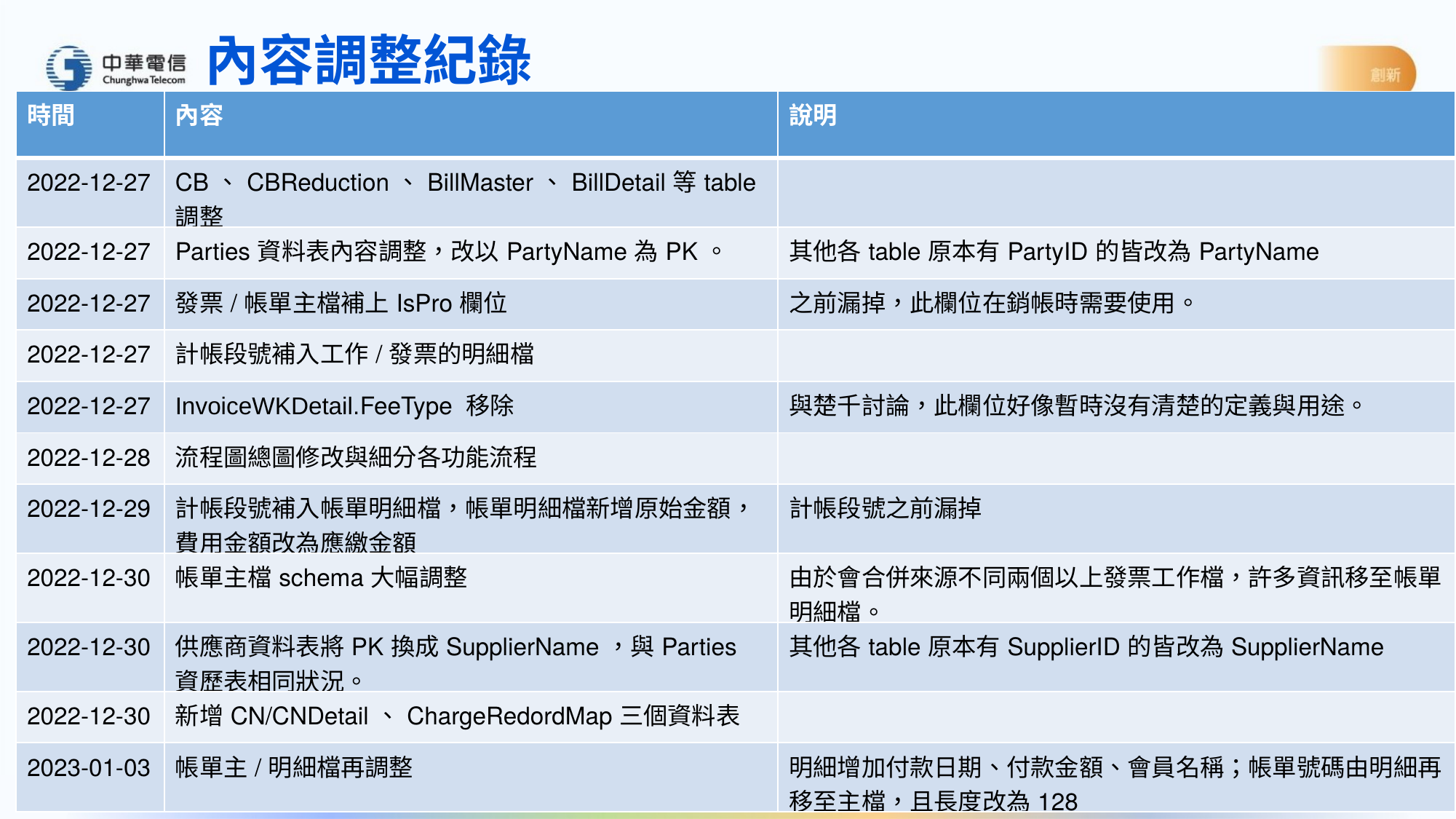

內容調整紀錄
| 時間 | 內容 | 說明 |
| --- | --- | --- |
| 2022-12-27 | CB、CBReduction、BillMaster、BillDetail等table調整 |  |
| 2022-12-27 | Parties資料表內容調整，改以PartyName為PK。 | 其他各table原本有PartyID的皆改為PartyName |
| 2022-12-27 | 發票/帳單主檔補上IsPro欄位 | 之前漏掉，此欄位在銷帳時需要使用。 |
| 2022-12-27 | 計帳段號補入工作/發票的明細檔 |  |
| 2022-12-27 | InvoiceWKDetail.FeeType 移除 | 與楚千討論，此欄位好像暫時沒有清楚的定義與用途。 |
| 2022-12-28 | 流程圖總圖修改與細分各功能流程 |  |
| 2022-12-29 | 計帳段號補入帳單明細檔，帳單明細檔新增原始金額，費用金額改為應繳金額 | 計帳段號之前漏掉 |
| 2022-12-30 | 帳單主檔schema大幅調整 | 由於會合併來源不同兩個以上發票工作檔，許多資訊移至帳單明細檔。 |
| 2022-12-30 | 供應商資料表將PK換成SupplierName，與Parties資歷表相同狀況。 | 其他各table原本有SupplierID的皆改為SupplierName |
| 2022-12-30 | 新增CN/CNDetail、ChargeRedordMap三個資料表 |  |
| 2023-01-03 | 帳單主/明細檔再調整 | 明細增加付款日期、付款金額、會員名稱；帳單號碼由明細再移至主檔，且長度改為128 |
S-情境 (Situation)